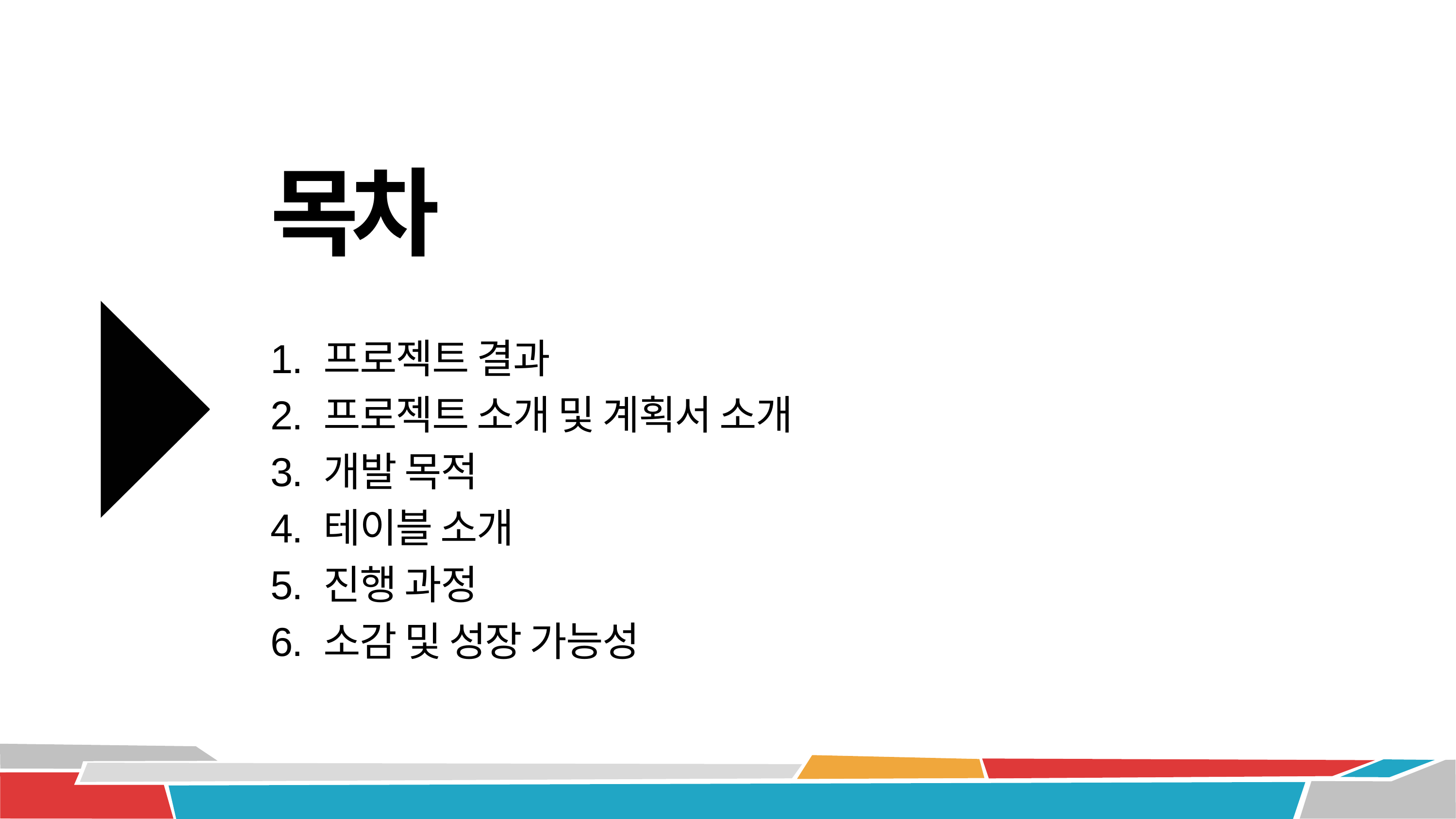

목차
1. 프로젝트 결과
2. 프로젝트 소개 및 계획서 소개
3. 개발 목적
4. 테이블 소개
5. 진행 과정
6. 소감 및 성장 가능성